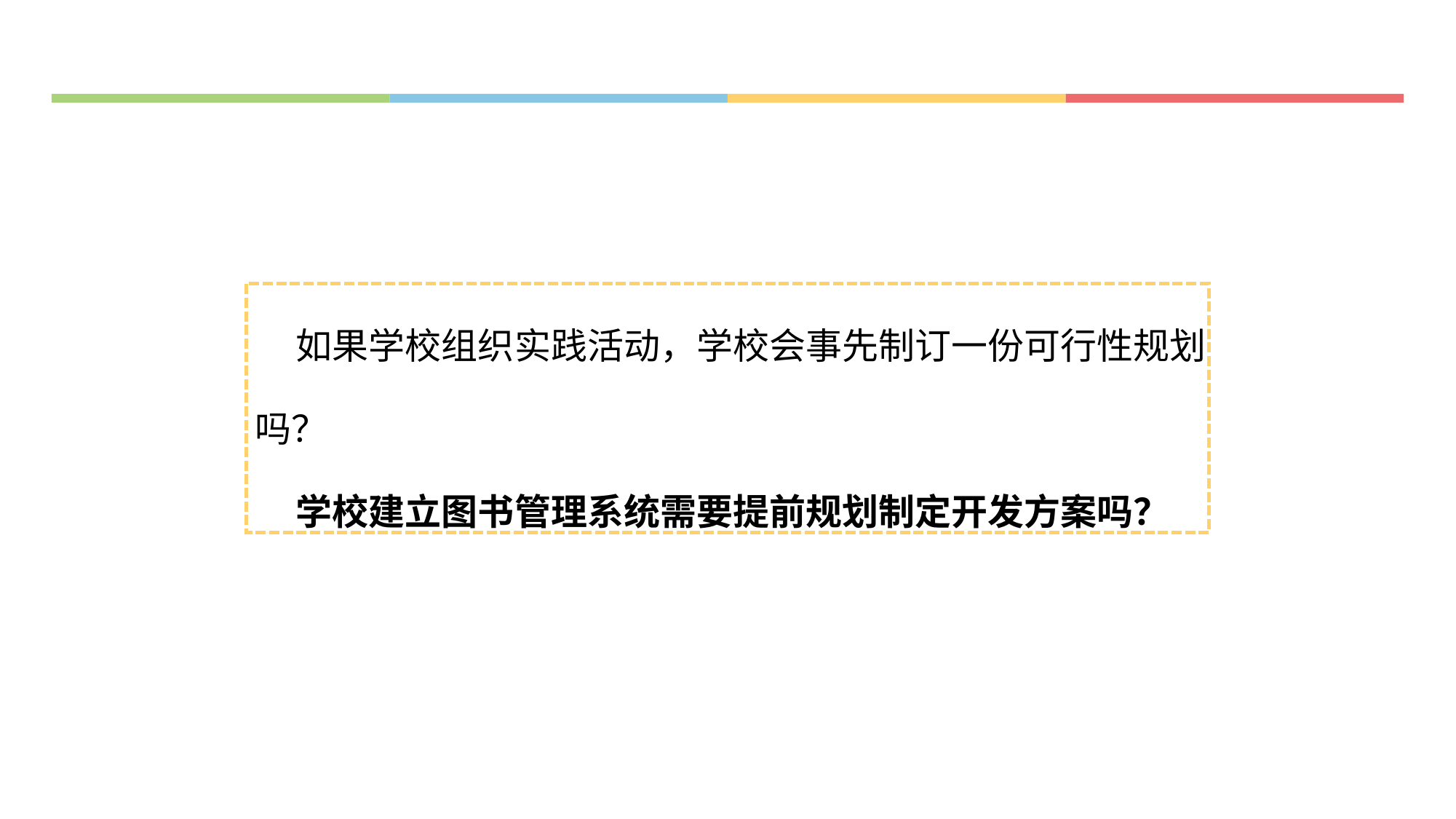

如果学校组织实践活动，学校会事先制订一份可行性规划吗？
    学校建立图书管理系统需要提前规划制定开发方案吗？